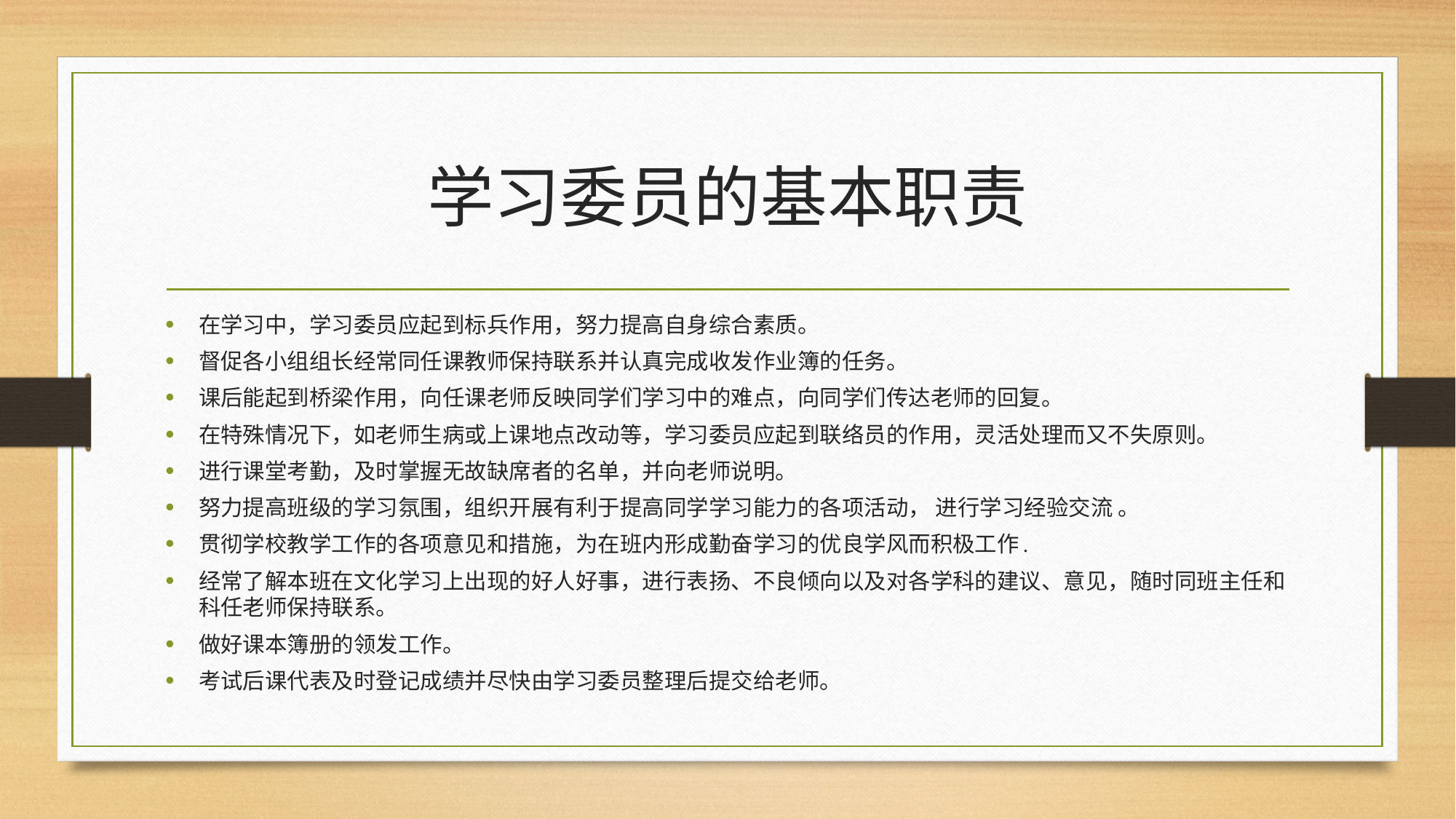

# 学习委员的基本职责
在学习中，学习委员应起到标兵作用，努力提高自身综合素质。
督促各小组组长经常同任课教师保持联系并认真完成收发作业簿的任务。
课后能起到桥梁作用，向任课老师反映同学们学习中的难点，向同学们传达老师的回复。
在特殊情况下，如老师生病或上课地点改动等，学习委员应起到联络员的作用，灵活处理而又不失原则。
进行课堂考勤，及时掌握无故缺席者的名单，并向老师说明。
努力提高班级的学习氛围，组织开展有利于提高同学学习能力的各项活动， 进行学习经验交流 。
贯彻学校教学工作的各项意见和措施，为在班内形成勤奋学习的优良学风而积极工作.
经常了解本班在文化学习上出现的好人好事，进行表扬、不良倾向以及对各学科的建议、意见，随时同班主任和科任老师保持联系。
做好课本簿册的领发工作。
考试后课代表及时登记成绩并尽快由学习委员整理后提交给老师。